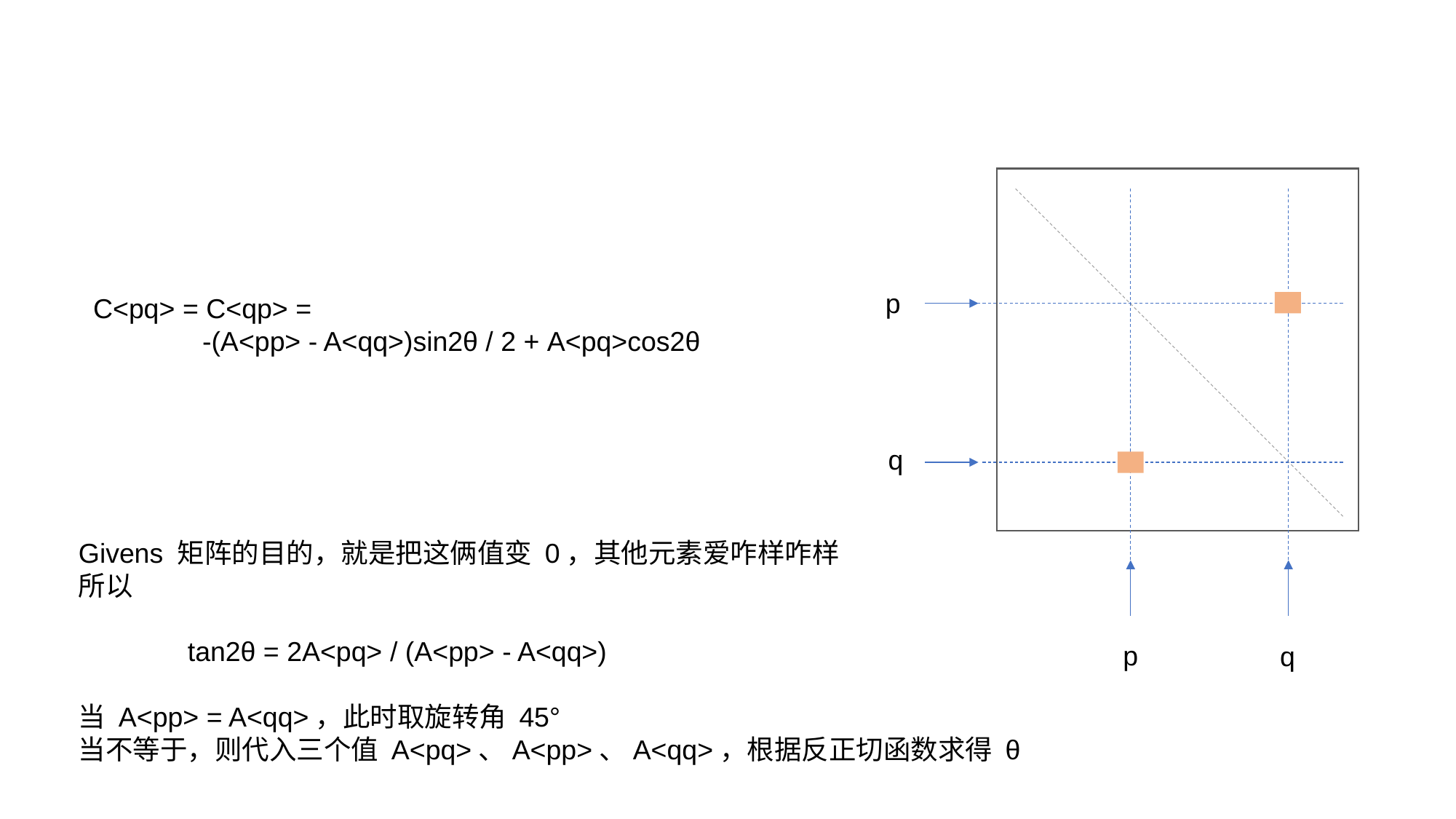

p
C<pq> = C<qp> =
	-(A<pp> - A<qq>)sin2θ / 2 + A<pq>cos2θ

q

Givens 矩阵的目的，就是把这俩值变 0，其他元素爱咋样咋样
所以

	tan2θ = 2A<pq> / (A<pp> - A<qq>)

当 A<pp> = A<qq>，此时取旋转角 45°
当不等于，则代入三个值 A<pq>、A<pp>、A<qq>，根据反正切函数求得 θ
p
q